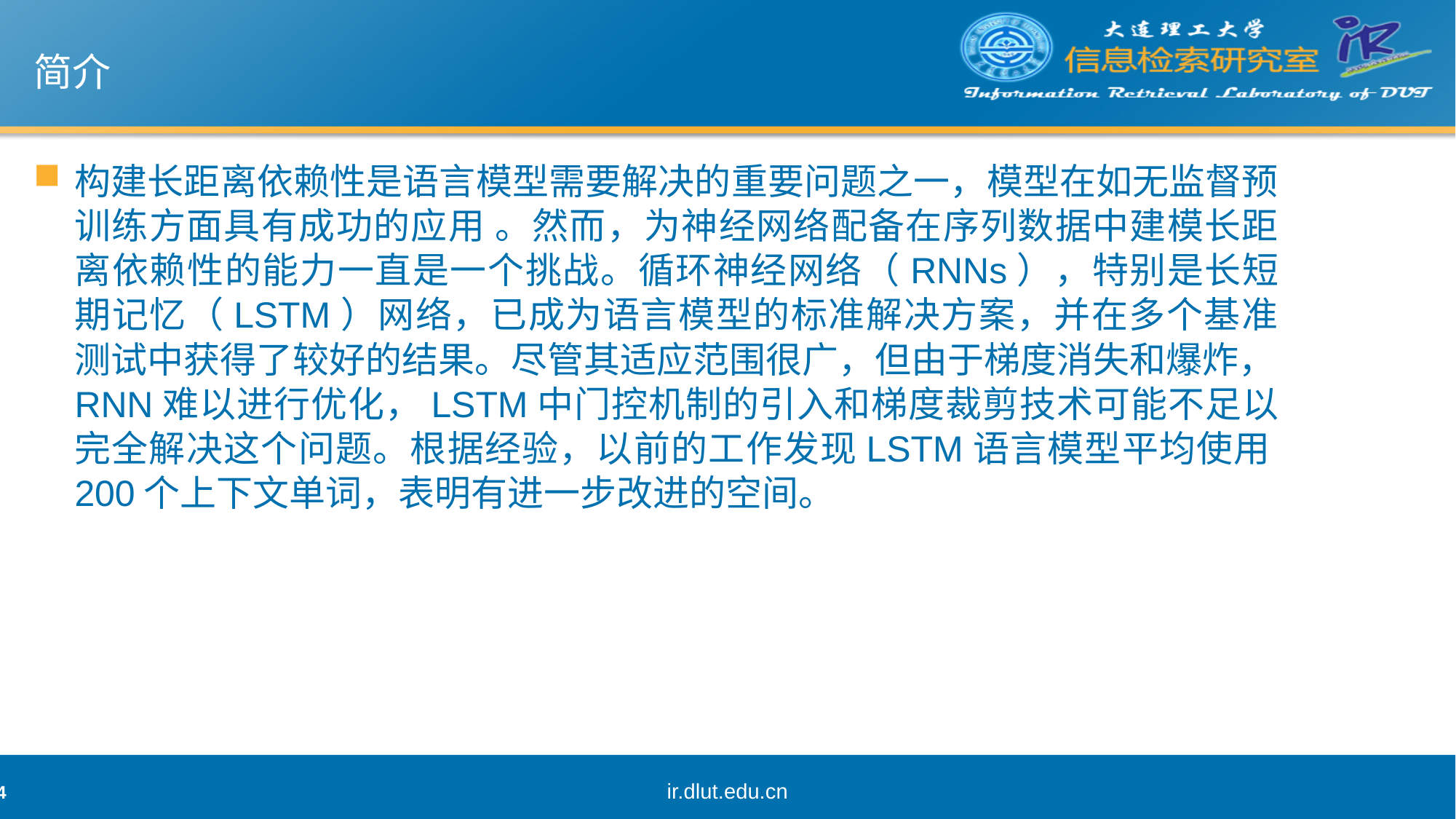

# 简介
构建长距离依赖性是语言模型需要解决的重要问题之一，模型在如无监督预训练方面具有成功的应用 。然而，为神经网络配备在序列数据中建模长距离依赖性的能力一直是一个挑战。循环神经网络（RNNs），特别是长短期记忆（LSTM）网络，已成为语言模型的标准解决方案，并在多个基准测试中获得了较好的结果。尽管其适应范围很广，但由于梯度消失和爆炸，RNN难以进行优化，LSTM中门控机制的引入和梯度裁剪技术可能不足以完全解决这个问题。根据经验，以前的工作发现LSTM语言模型平均使用200个上下文单词，表明有进一步改进的空间。
4